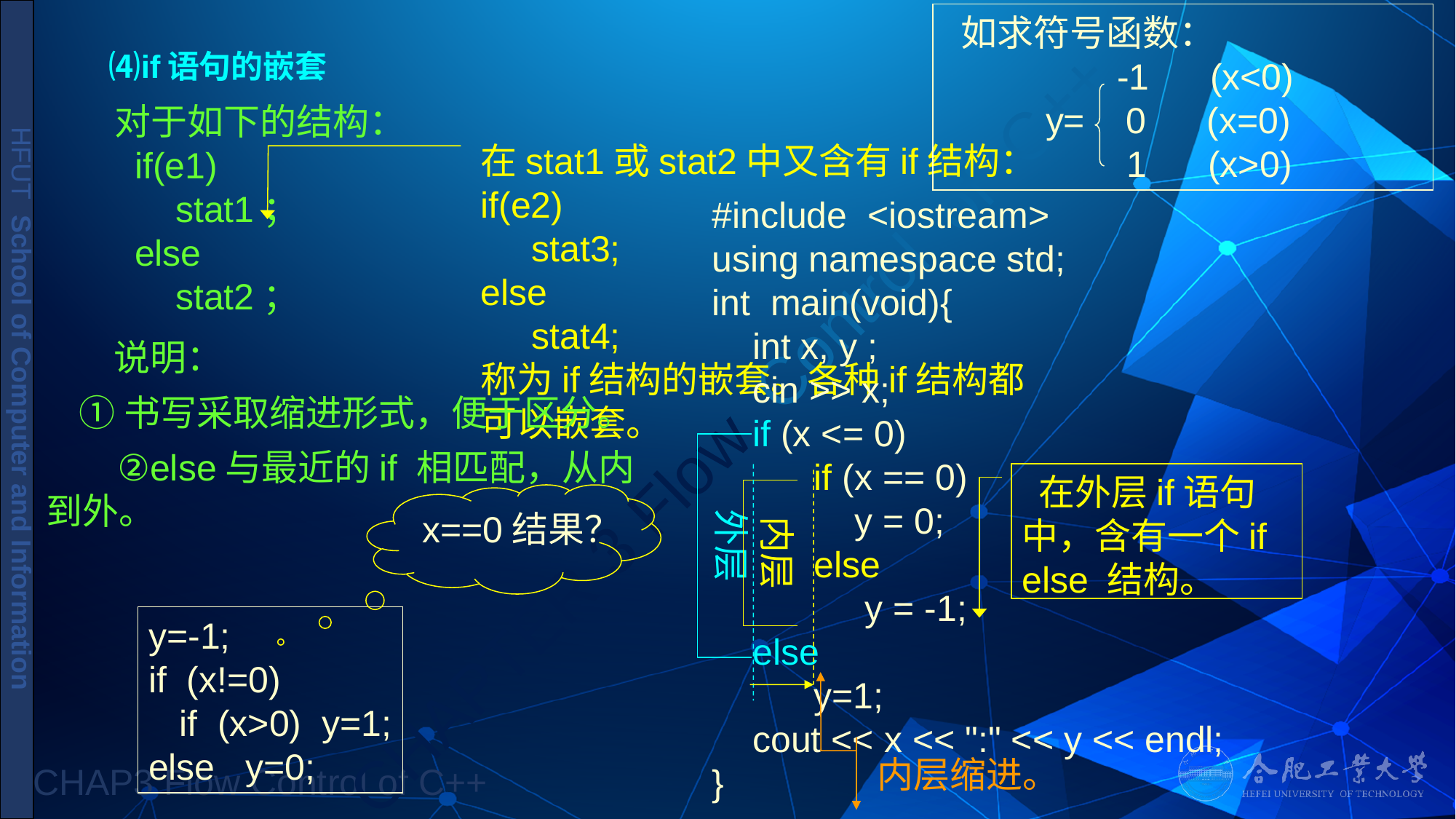

如求符号函数：
                 -1      (x<0)
          y=    0      (x=0)
                  1      (x>0)
# ⑷if语句的嵌套

对于如下的结构：
  if(e1)
      stat1；
  else
      stat2；
在stat1或stat2中又含有if结构：
if(e2)
     stat3;
else
     stat4;
称为if结构的嵌套。各种if结构都可以嵌套。
#include  <iostream>
using namespace std;
int  main(void){
    int x, y ;
    cin >> x;
    if (x <= 0)
          if (x == 0)
              y = 0;
          else
               y = -1;
    else
          y=1;
    cout << x << ":" << y << endl;
}
说明：
    ①书写采取缩进形式，便于区分。
外层
       ②else与最近的if 相匹配，从内到外。
 在外层if语句中，含有一个if else 结构。

内层
x==0结果？
y=-1;
if  (x!=0)
   if  (x>0)  y=1;
else   y=0;

内层缩进。